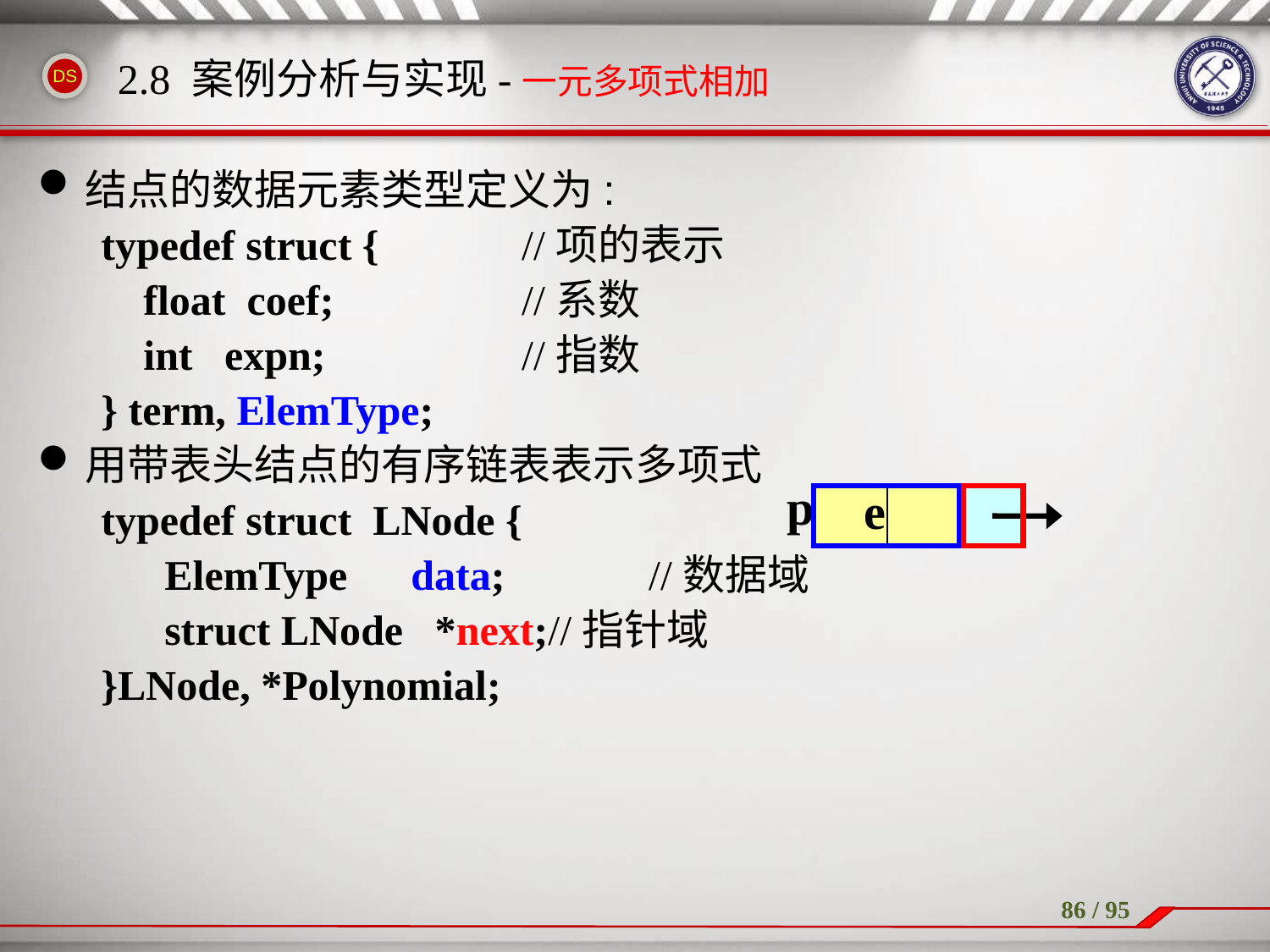

# 2.8 案例分析与实现-一元多项式相加
结点的数据元素类型定义为:
typedef struct {		//项的表示
    float  coef; 		//系数
    int   expn;		//指数
} term, ElemType;
用带表头结点的有序链表表示多项式
typedef struct  LNode {
      ElemType      data;  	//数据域
      struct LNode   *next;//指针域
}LNode, *Polynomial;
p
e